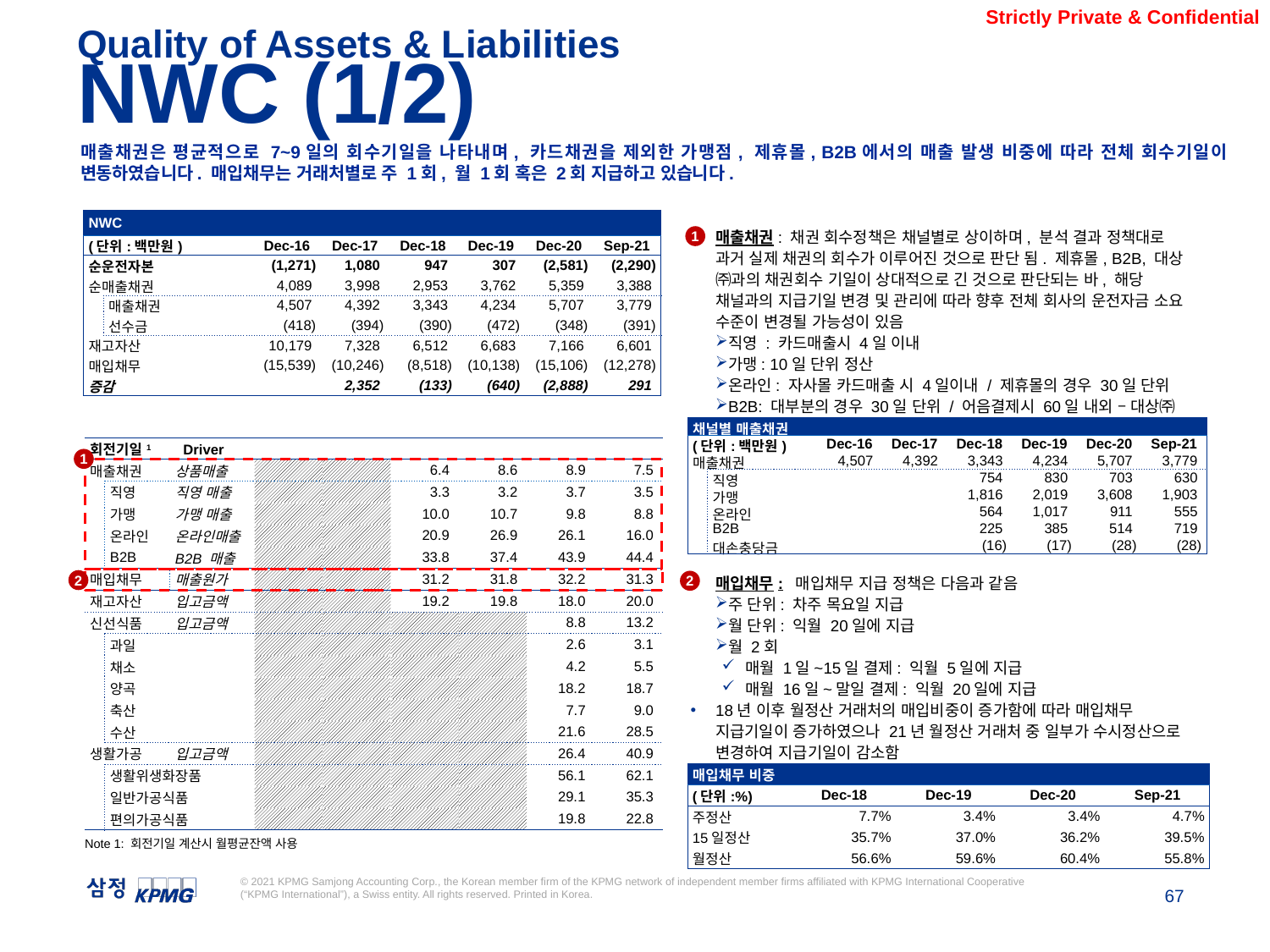

Quality of Assets & Liabilities
NWC (1/2)
매출채권은 평균적으로 7~9일의 회수기일을 나타내며, 카드채권을 제외한 가맹점, 제휴몰, B2B에서의 매출 발생 비중에 따라 전체 회수기일이 변동하였습니다. 매입채무는 거래처별로 주 1회, 월 1회 혹은 2회 지급하고 있습니다.
| NWC |  |  |  |  |  |  |  |
| --- | --- | --- | --- | --- | --- | --- | --- |
| (단위:백만원) |  | Dec-16 | Dec-17 | Dec-18 | Dec-19 | Dec-20 | Sep-21 |
| 순운전자본 |  | (1,271) | 1,080 | 947 | 307 | (2,581) | (2,290) |
| 순매출채권 |  | 4,089 | 3,998 | 2,953 | 3,762 | 5,359 | 3,388 |
|  | 매출채권 | 4,507 | 4,392 | 3,343 | 4,234 | 5,707 | 3,779 |
|  | 선수금 | (418) | (394) | (390) | (472) | (348) | (391) |
| 재고자산 |  | 10,179 | 7,328 | 6,512 | 6,683 | 7,166 | 6,601 |
| 매입채무 |  | (15,539) | (10,246) | (8,518) | (10,138) | (15,106) | (12,278) |
| 증감 |  |  | 2,352 | (133) | (640) | (2,888) | 291 |
매출채권: 채권 회수정책은 채널별로 상이하며, 분석 결과 정책대로 과거 실제 채권의 회수가 이루어진 것으로 판단 됨. 제휴몰, B2B, 대상㈜과의 채권회수 기일이 상대적으로 긴 것으로 판단되는 바, 해당 채널과의 지급기일 변경 및 관리에 따라 향후 전체 회사의 운전자금 소요 수준이 변경될 가능성이 있음
직영 : 카드매출시 4일 이내
가맹: 10일 단위 정산
온라인: 자사몰 카드매출 시 4일이내 / 제휴몰의 경우 30일 단위
B2B: 대부분의 경우 30일 단위 / 어음결제시 60일 내외 – 대상㈜

1
| 채널별 매출채권 |  |  |  |  |  |  |  |
| --- | --- | --- | --- | --- | --- | --- | --- |
| (단위:백만원) |  | Dec-16 | Dec-17 | Dec-18 | Dec-19 | Dec-20 | Sep-21 |
| 매출채권 |  | 4,507 | 4,392 | 3,343 | 4,234 | 5,707 | 3,779 |
|  | 직영 |  |  | 754 | 830 | 703 | 630 |
|  | 가맹 |  |  | 1,816 | 2,019 | 3,608 | 1,903 |
|  | 온라인 |  |  | 564 | 1,017 | 911 | 555 |
|  | B2B |  |  | 225 | 385 | 514 | 719 |
|  | 대손충당금 |  |  | (16) | (17) | (28) | (28) |
| 회전기일1 |  | Driver |  |  |  |  |  |  |
| --- | --- | --- | --- | --- | --- | --- | --- | --- |
| 매출채권 |  | 상품매출 |  |  | 6.4 | 8.6 | 8.9 | 7.5 |
|  | 직영 | 직영 매출 |  |  | 3.3 | 3.2 | 3.7 | 3.5 |
|  | 가맹 | 가맹 매출 |  |  | 10.0 | 10.7 | 9.8 | 8.8 |
|  | 온라인 | 온라인매출 |  |  | 20.9 | 26.9 | 26.1 | 16.0 |
|  | B2B | B2B 매출 |  |  | 33.8 | 37.4 | 43.9 | 44.4 |
| 매입채무 |  | 매출원가 |  |  | 31.2 | 31.8 | 32.2 | 31.3 |
| 재고자산 |  | 입고금액 |  |  | 19.2 | 19.8 | 18.0 | 20.0 |
| 신선식품 |  | 입고금액 |  |  |  |  | 8.8 | 13.2 |
|  | 과일 |  |  |  |  |  | 2.6 | 3.1 |
|  | 채소 |  |  |  |  |  | 4.2 | 5.5 |
|  | 양곡 |  |  |  |  |  | 18.2 | 18.7 |
|  | 축산 |  |  |  |  |  | 7.7 | 9.0 |
|  | 수산 |  |  |  |  |  | 21.6 | 28.5 |
| 생활가공 |  | 입고금액 |  |  |  |  | 26.4 | 40.9 |
|  | 생활위생화장품 |  |  |  |  |  | 56.1 | 62.1 |
|  | 일반가공식품 |  |  |  |  |  | 29.1 | 35.3 |
|  | 편의가공식품 |  |  |  |  |  | 19.8 | 22.8 |
1

매입채무:  매입채무 지급 정책은 다음과 같음
주 단위: 차주 목요일 지급
월 단위: 익월 20일에 지급
월 2회
매월 1일~15일 결제: 익월 5일에 지급
매월 16일~말일 결제: 익월 20일에 지급
18년 이후 월정산 거래처의 매입비중이 증가함에 따라 매입채무 지급기일이 증가하였으나 21년 월정산 거래처 중 일부가 수시정산으로 변경하여 지급기일이 감소함

2
2
| 매입채무 비중 |  |  |  |  |
| --- | --- | --- | --- | --- |
| (단위:%) | Dec-18 | Dec-19 | Dec-20 | Sep-21 |
| 주정산 | 7.7% | 3.4% | 3.4% | 4.7% |
| 15일정산 | 35.7% | 37.0% | 36.2% | 39.5% |
| 월정산 | 56.6% | 59.6% | 60.4% | 55.8% |
Note 1: 회전기일 계산시 월평균잔액 사용